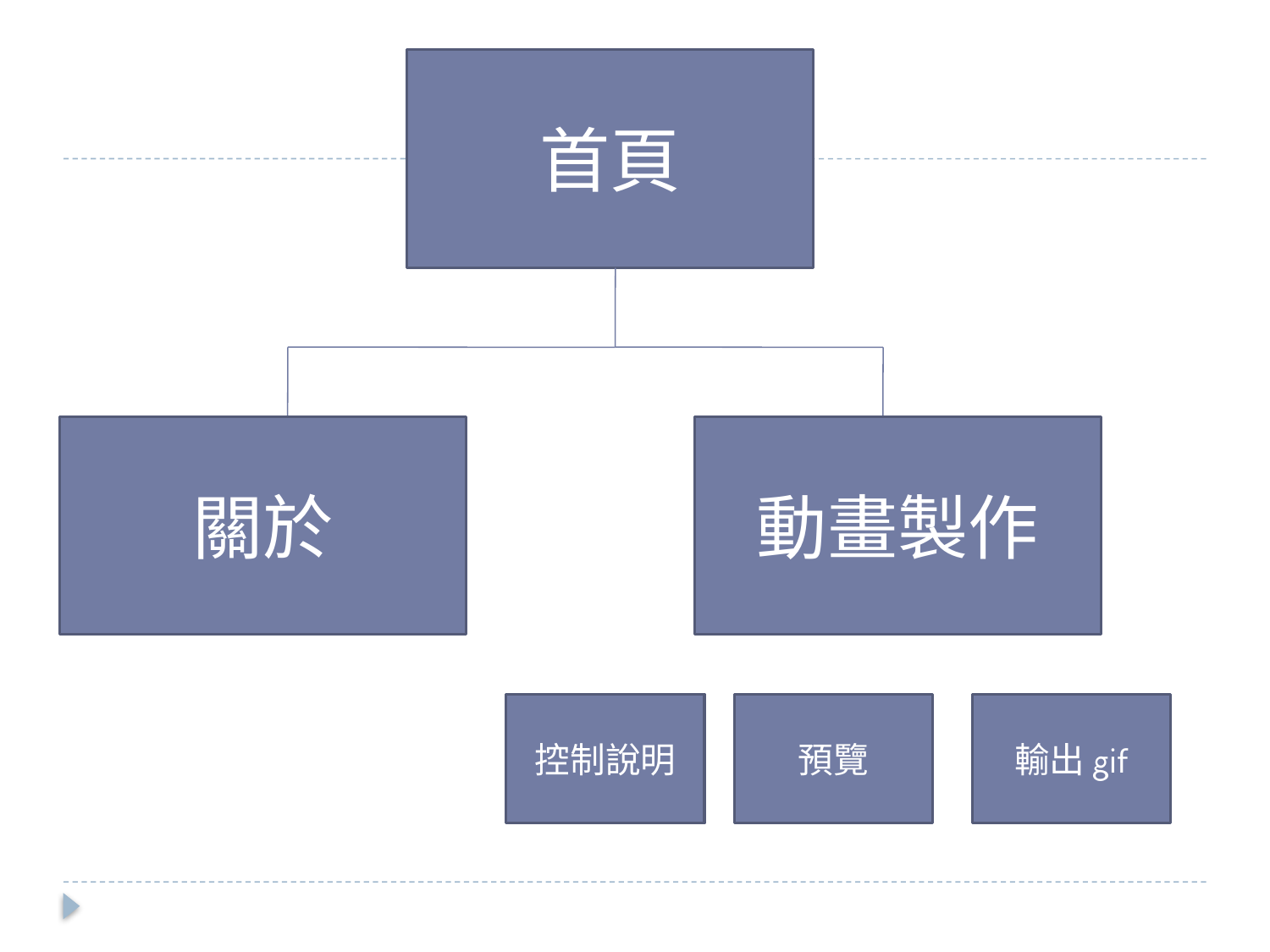

#
首頁

關於
動畫製作
控制說明
預覽
輸出gif